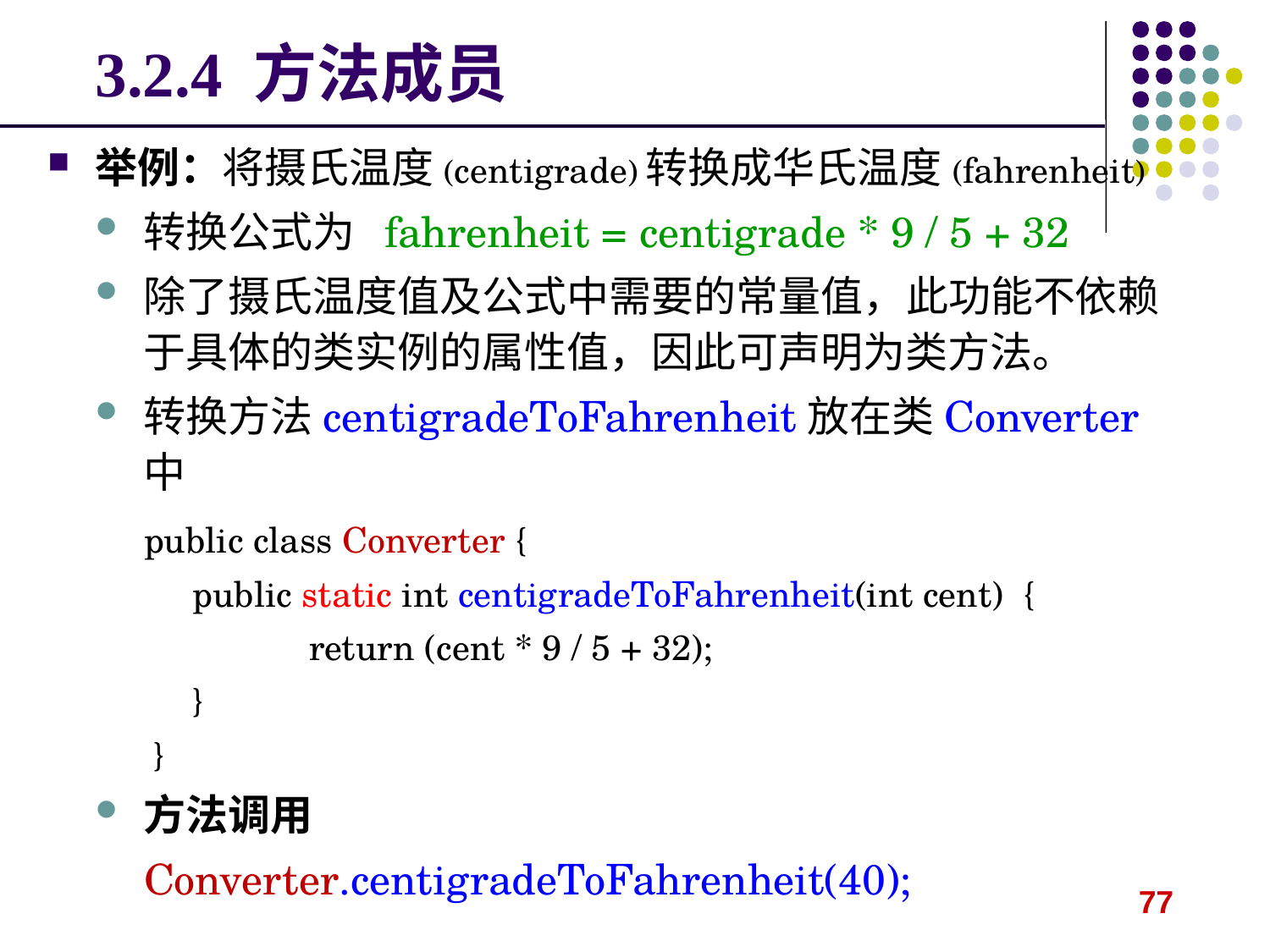

# 3.2.4 方法成员
举例：将摄氏温度(centigrade)转换成华氏温度(fahrenheit)
转换公式为  fahrenheit = centigrade * 9 / 5 + 32
除了摄氏温度值及公式中需要的常量值，此功能不依赖于具体的类实例的属性值，因此可声明为类方法。
转换方法centigradeToFahrenheit放在类Converter中
public class Converter {
     public static int centigradeToFahrenheit(int cent)  {
                 return (cent * 9 / 5 + 32);
     }
 }
方法调用
Converter.centigradeToFahrenheit(40);